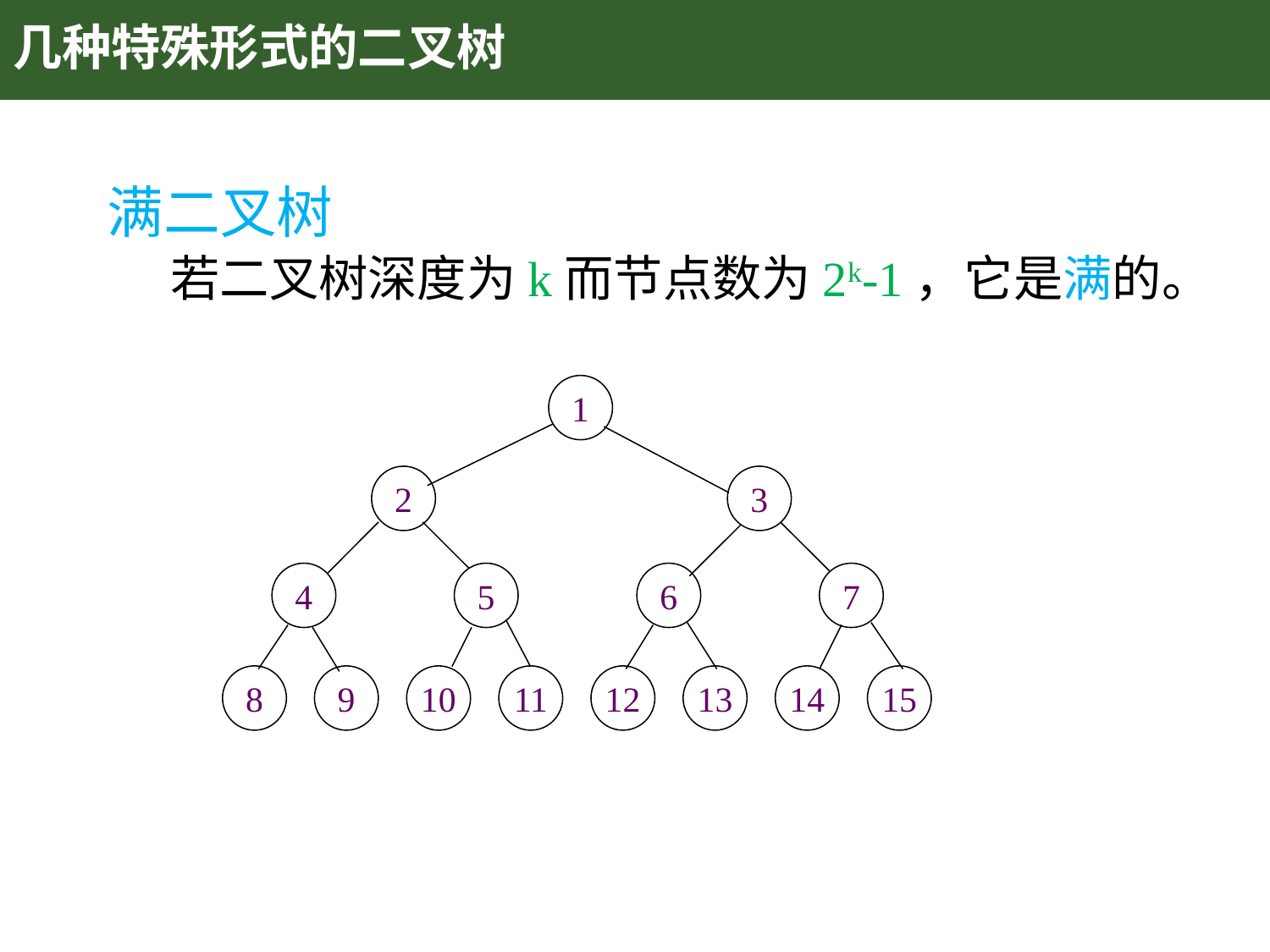

# 几种特殊形式的二叉树
满二叉树
若二叉树深度为k而节点数为2k-1，它是满的。
1

2
3

4
5
6
7

8
9
10
11
12
13
14
15